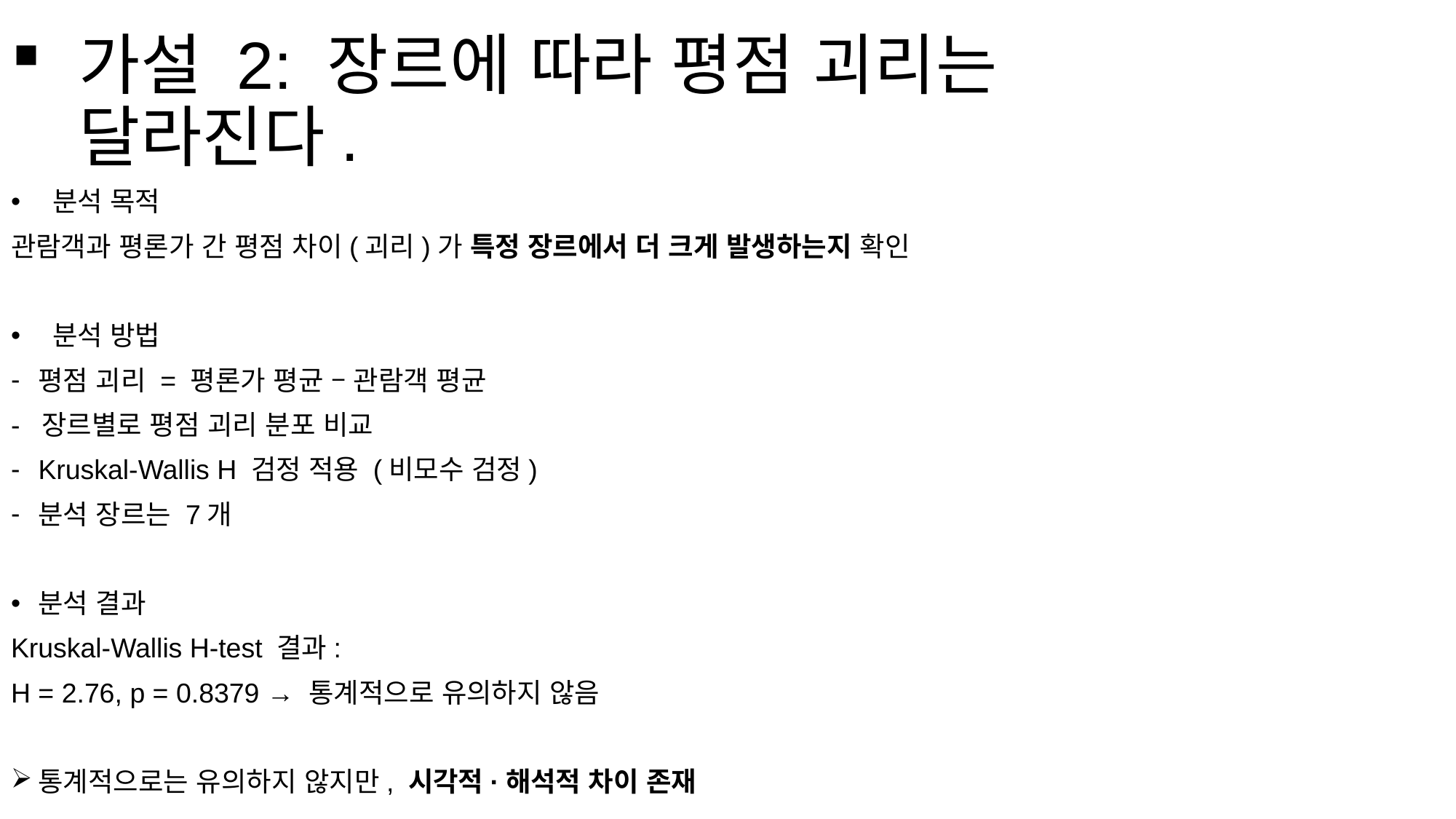

# 가설 2: 장르에 따라 평점 괴리는 달라진다.
 분석 목적
관람객과 평론가 간 평점 차이(괴리)가 특정 장르에서 더 크게 발생하는지 확인

 분석 방법
평점 괴리 = 평론가 평균 – 관람객 평균
-  장르별로 평점 괴리 분포 비교
Kruskal-Wallis H 검정 적용 (비모수 검정)
분석 장르는 7개

분석 결과
Kruskal-Wallis H-test 결과:
H = 2.76, p = 0.8379 → 통계적으로 유의하지 않음

통계적으로는 유의하지 않지만, 시각적·해석적 차이 존재